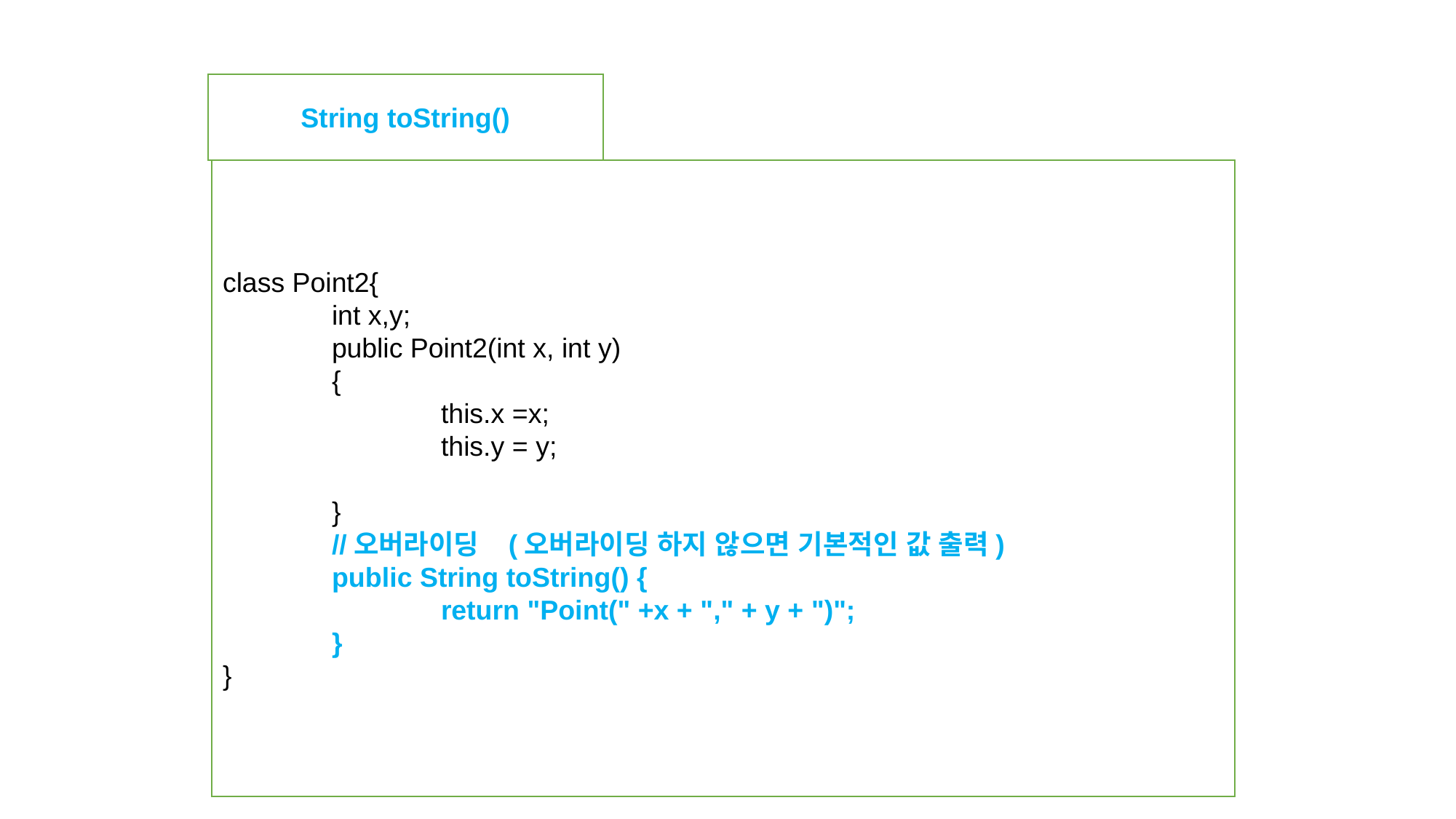

String toString()
class Point2{
	int x,y;
	public Point2(int x, int y)
	{
		this.x =x;
		this.y = y;

	}
	//오버라이딩   (오버라이딩 하지 않으면 기본적인 값 출력)
	public String toString() {
		return "Point(" +x + "," + y + ")";
	}
}